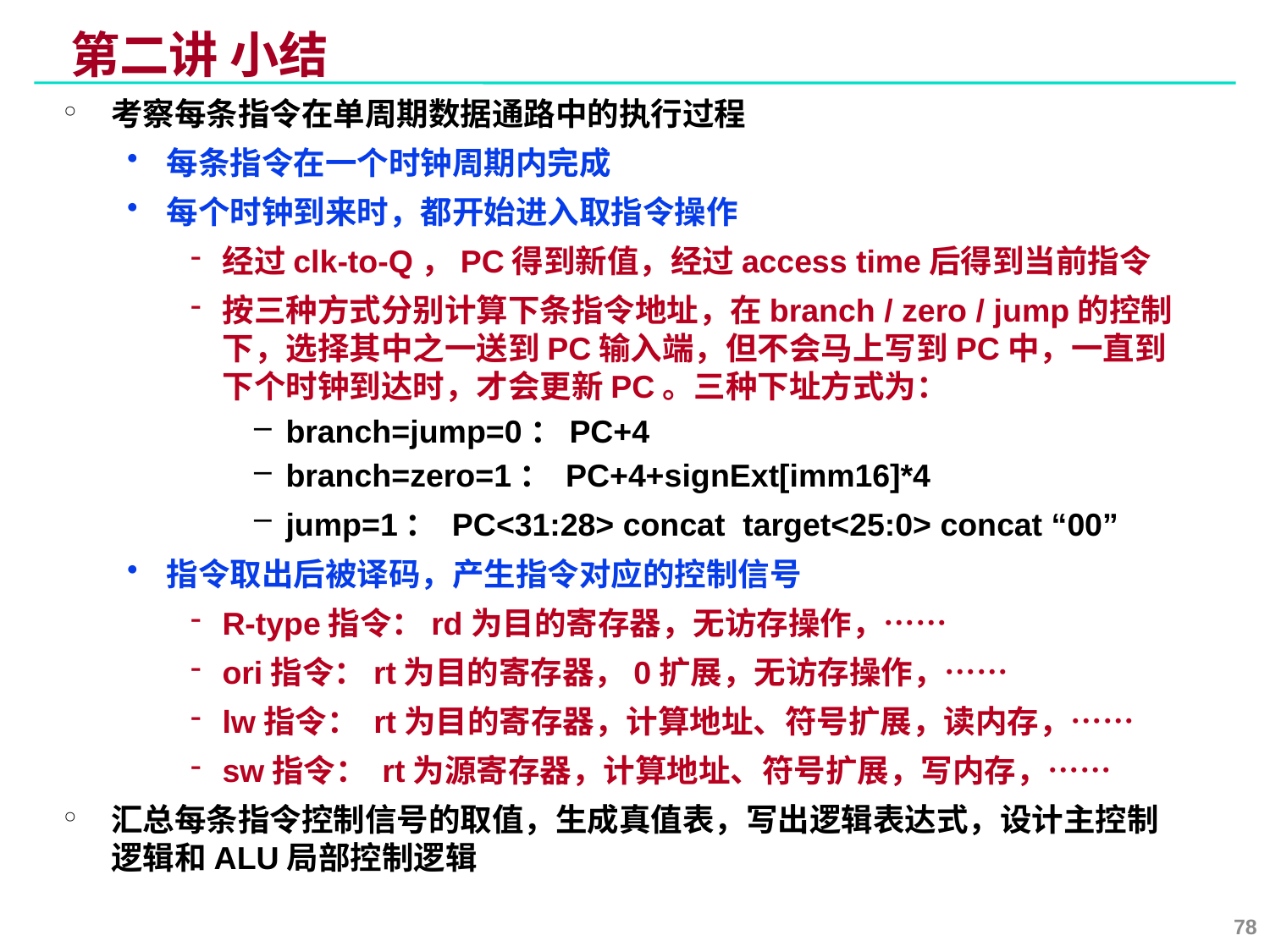

# 第二讲 小结
考察每条指令在单周期数据通路中的执行过程
每条指令在一个时钟周期内完成
每个时钟到来时，都开始进入取指令操作
经过clk-to-Q，PC得到新值，经过access time后得到当前指令
按三种方式分别计算下条指令地址，在branch / zero / jump的控制下，选择其中之一送到PC输入端，但不会马上写到PC中，一直到下个时钟到达时，才会更新PC。三种下址方式为：
branch=jump=0：PC+4
branch=zero=1： PC+4+signExt[imm16]*4
jump=1： PC<31:28> concat  target<25:0> concat “00”
指令取出后被译码，产生指令对应的控制信号
R-type指令：rd为目的寄存器，无访存操作，……
ori指令：rt为目的寄存器，0扩展，无访存操作，……
lw指令： rt为目的寄存器，计算地址、符号扩展，读内存，……
sw指令： rt为源寄存器，计算地址、符号扩展，写内存，……
汇总每条指令控制信号的取值，生成真值表，写出逻辑表达式，设计主控制逻辑和ALU局部控制逻辑
78